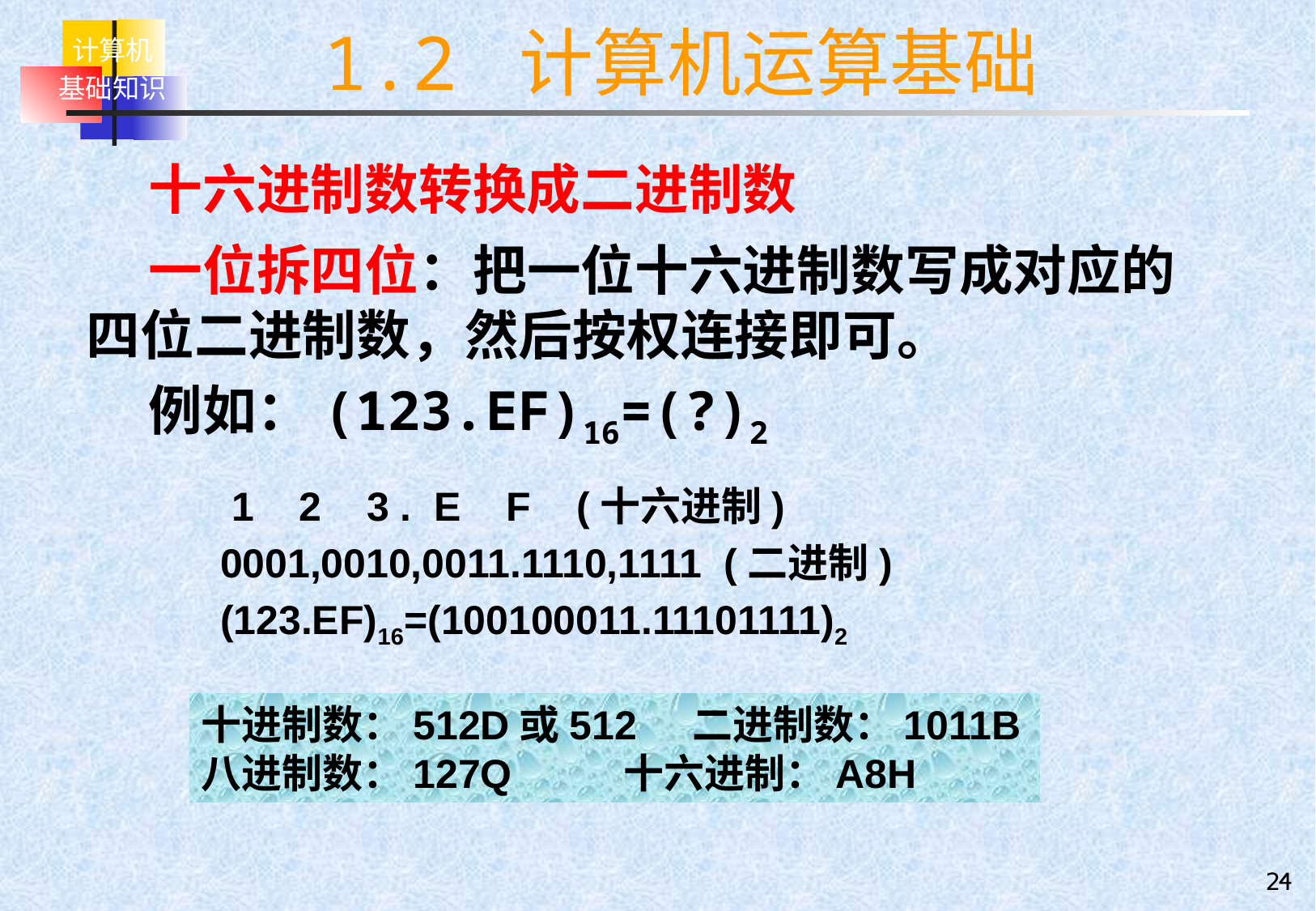

# 1.2 计算机运算基础
    十六进制数转换成二进制数
    一位拆四位：把一位十六进制数写成对应的四位二进制数，然后按权连接即可。
    例如：(123.EF)16=(?)2
 1    2    3 .  E    F    (十六进制)
0001,0010,0011.1110,1111  (二进制)
(123.EF)16=(100100011.11101111)2
十进制数：512D或512    二进制数：1011B
八进制数：127Q         十六进制：A8H
24